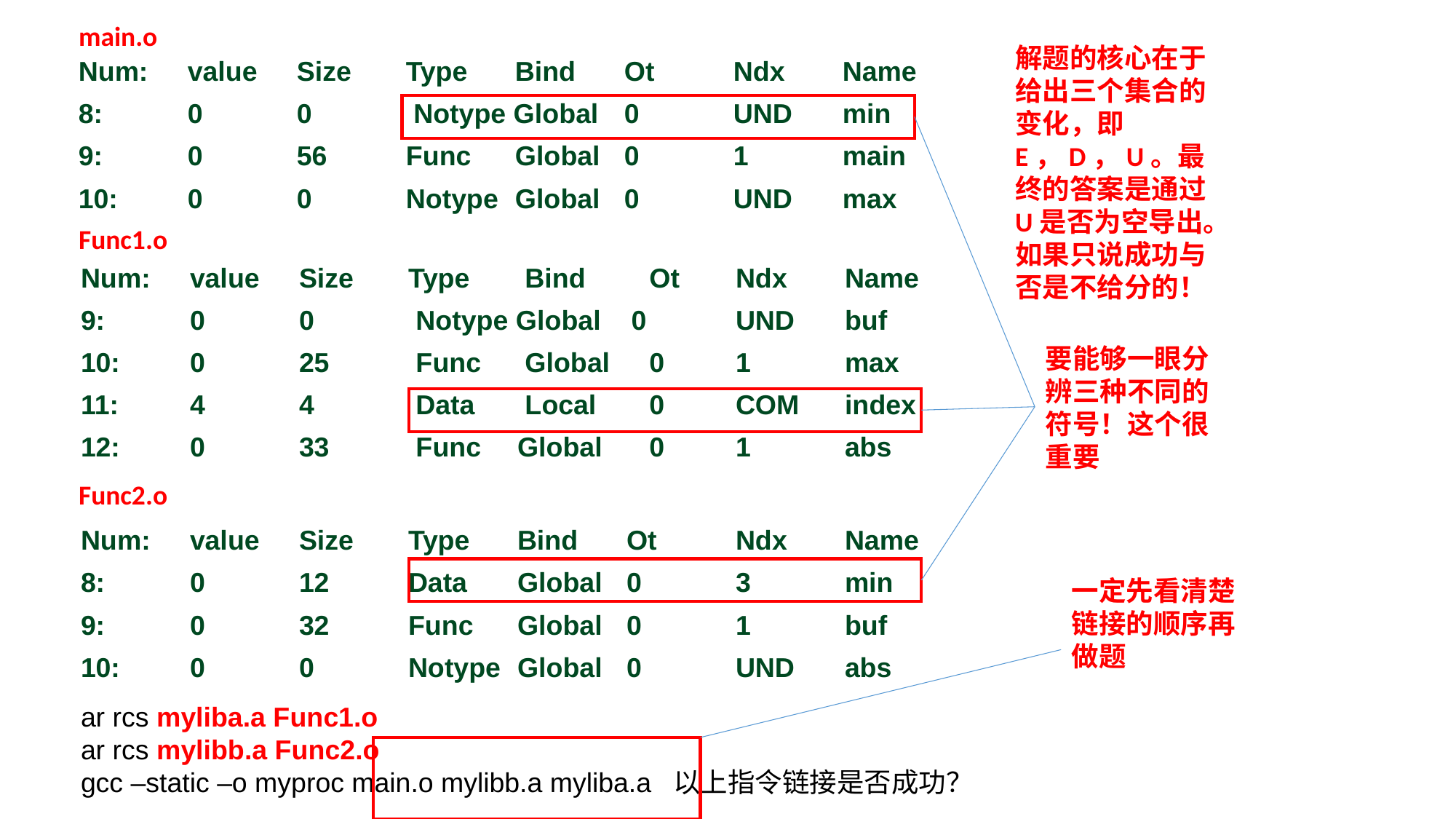

main.o
解题的核心在于给出三个集合的变化，即E，D，U。最终的答案是通过U是否为空导出。如果只说成功与否是不给分的！
Num:	value	Size	Type	Bind	Ot	Ndx	Name
8:	0	0	 Notype Global 	0	UND	min
9:	0	56	Func	Global	0	1	main
10:	0	0	Notype	Global	0	UND	max

Func1.o
Num:	value	Size	Type	 Bind	   Ot	Ndx	Name
9:	0	0	 Notype Global    0	UND 	buf
10:	0	25	 Func	 Global	   0	1	max
11:	4	4	 Data	 Local	   0	COM	index
12:	0	33	 Func 	Global	   0	1	abs

要能够一眼分辨三种不同的符号！这个很重要

Func2.o
Num:	value	Size	Type	Bind	Ot	Ndx	Name
8:	0	12	Data	Global  	0	3	min
9:	0	32	Func	Global	0	1	buf
10:	0	0	Notype	Global	0	UND	abs

一定先看清楚链接的顺序再做题
ar rcs myliba.a Func1.o
ar rcs mylibb.a Func2.o
gcc –static –o myproc main.o mylibb.a myliba.a  以上指令链接是否成功？